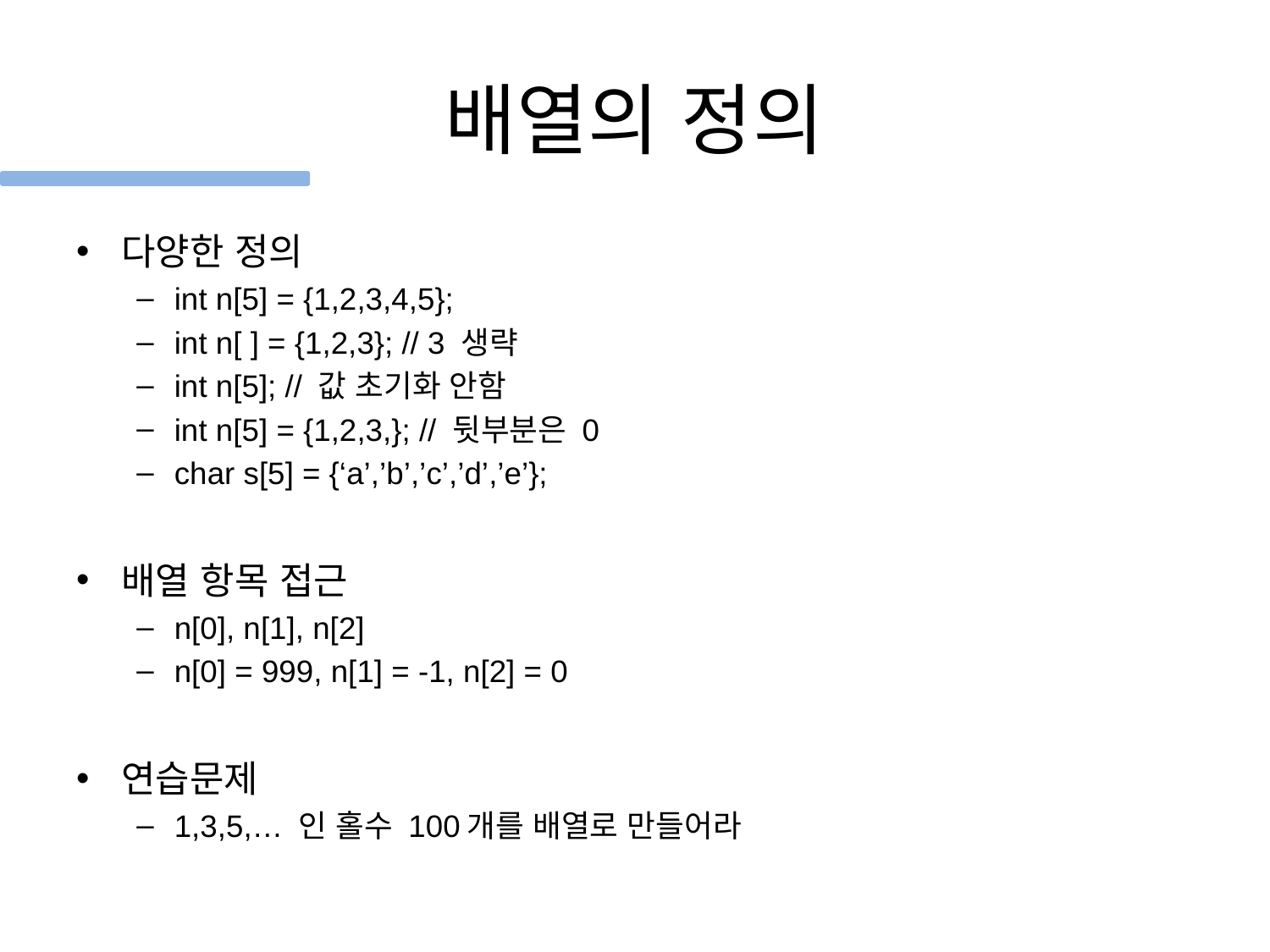

# 배열의 정의

다양한 정의
int n[5] = {1,2,3,4,5};
int n[ ] = {1,2,3}; // 3 생략
int n[5]; // 값 초기화 안함
int n[5] = {1,2,3,}; // 뒷부분은 0
char s[5] = {‘a’,’b’,’c’,’d’,’e’};

배열 항목 접근
n[0], n[1], n[2]
n[0] = 999, n[1] = -1, n[2] = 0

연습문제
1,3,5,… 인 홀수 100개를 배열로 만들어라